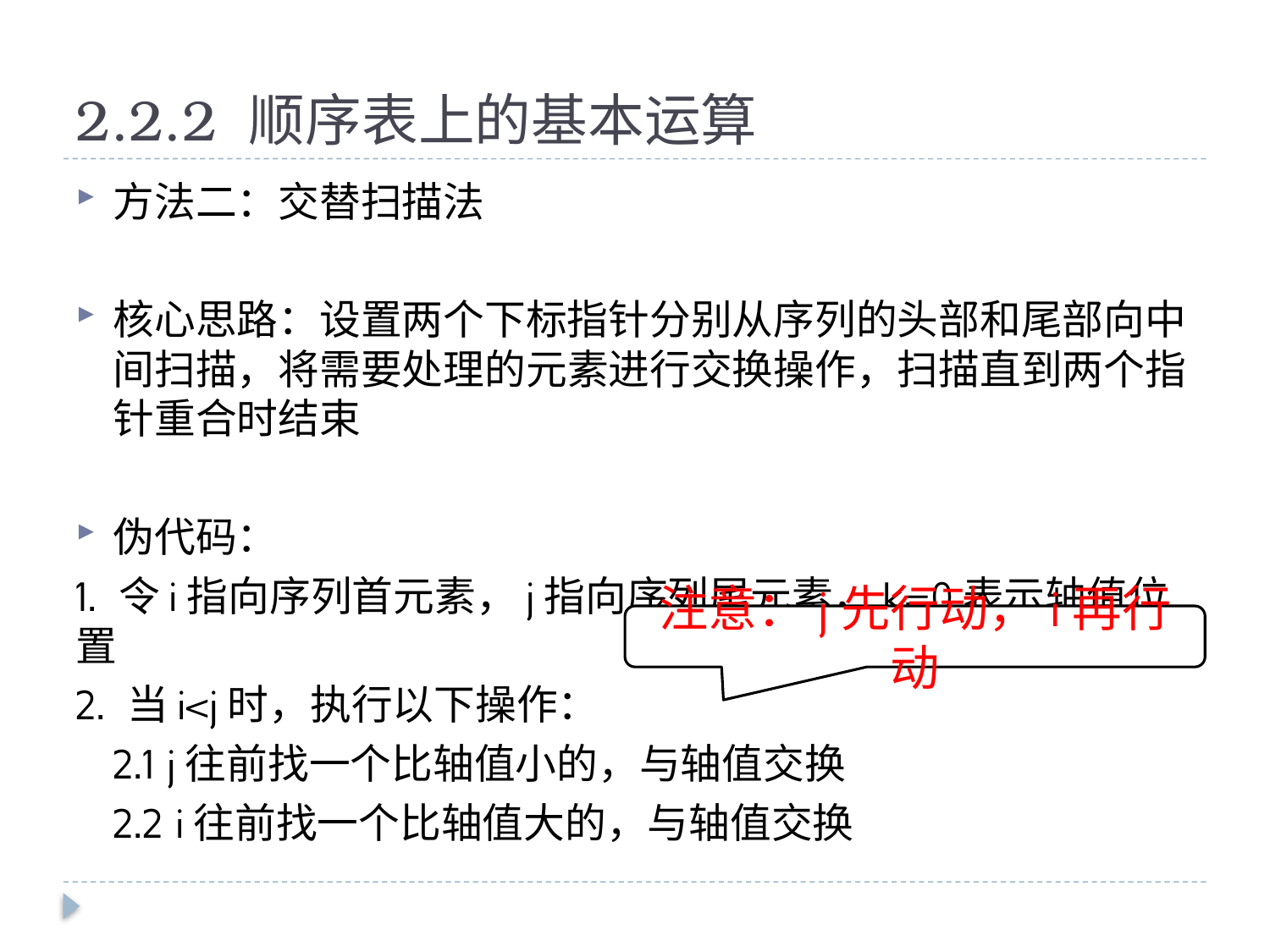

# 2.2.2 顺序表上的基本运算
方法二：交替扫描法

核心思路：设置两个下标指针分别从序列的头部和尾部向中间扫描，将需要处理的元素进行交换操作，扫描直到两个指针重合时结束

伪代码：
1. 令i指向序列首元素，j指向序列尾元素，k=0表示轴值位置
2. 当i<j时，执行以下操作：
   2.1 j往前找一个比轴值小的，与轴值交换
   2.2 i往前找一个比轴值大的，与轴值交换
注意：j先行动，i再行动